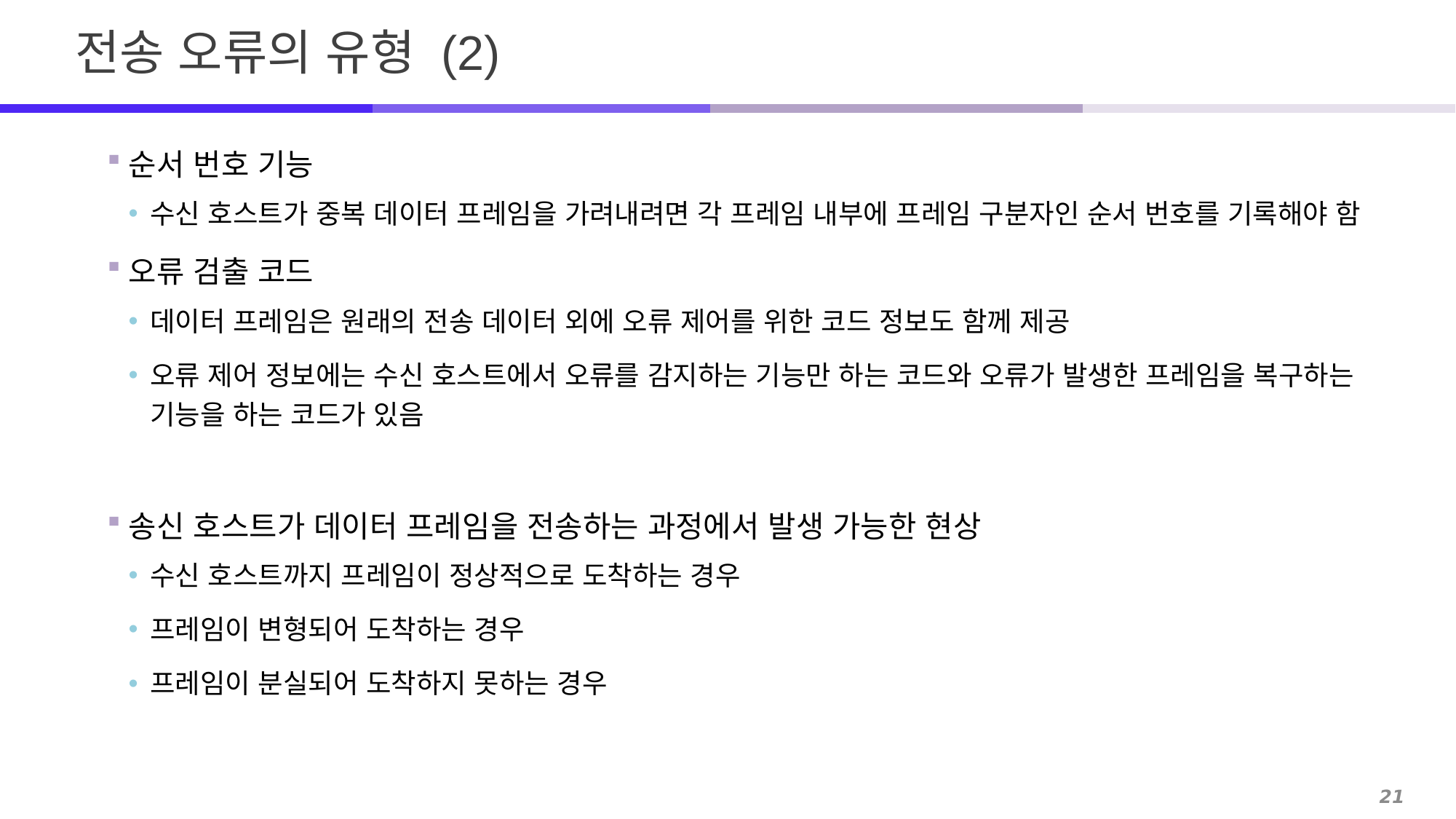

# 전송 오류의 유형 (2)
순서 번호 기능
수신 호스트가 중복 데이터 프레임을 가려내려면 각 프레임 내부에 프레임 구분자인 순서 번호를 기록해야 함
오류 검출 코드
데이터 프레임은 원래의 전송 데이터 외에 오류 제어를 위한 코드 정보도 함께 제공
오류 제어 정보에는 수신 호스트에서 오류를 감지하는 기능만 하는 코드와 오류가 발생한 프레임을 복구하는 기능을 하는 코드가 있음

송신 호스트가 데이터 프레임을 전송하는 과정에서 발생 가능한 현상
수신 호스트까지 프레임이 정상적으로 도착하는 경우
프레임이 변형되어 도착하는 경우
프레임이 분실되어 도착하지 못하는 경우